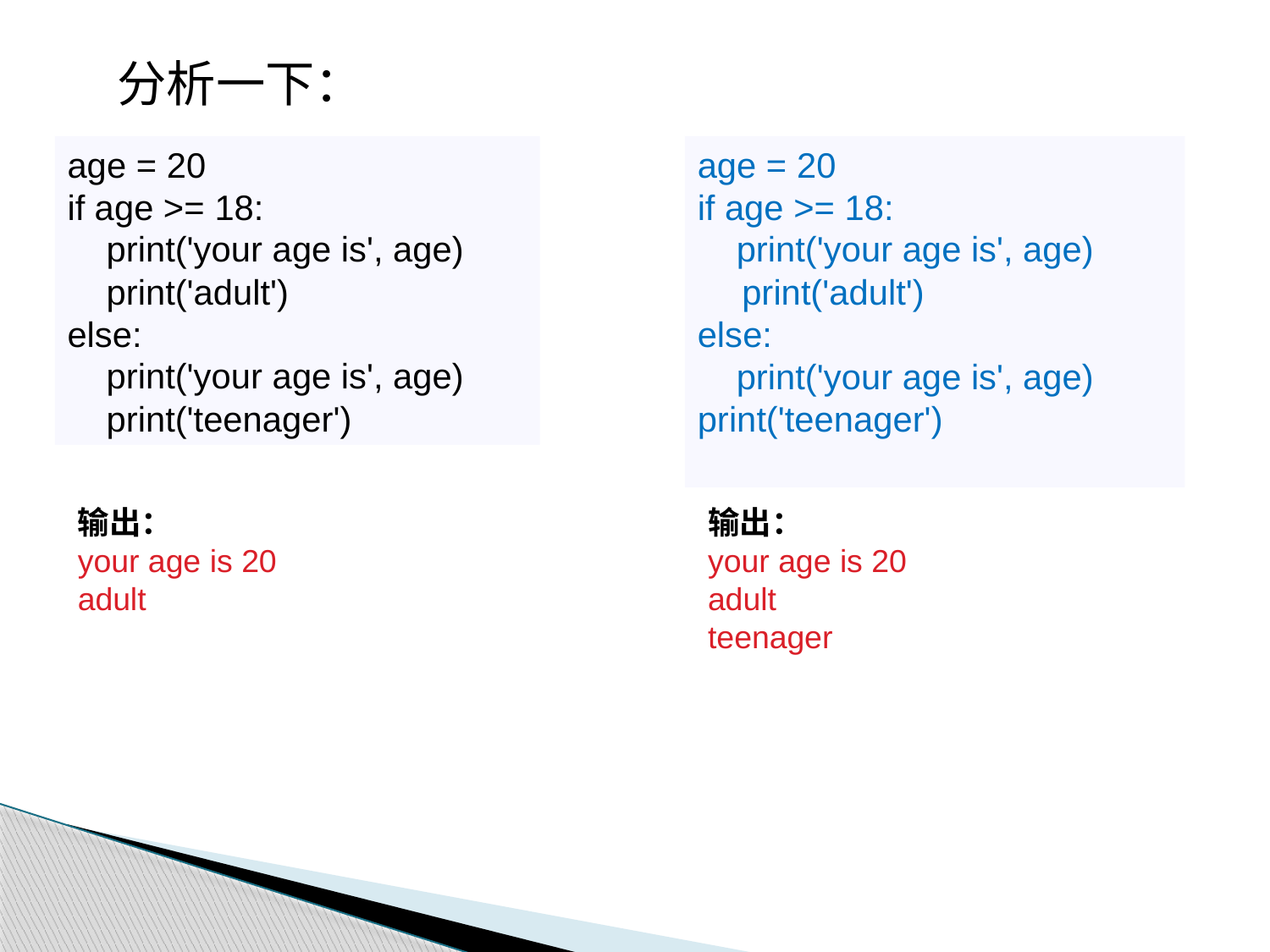

分析一下：
age = 20
if age >= 18:
    print('your age is', age)
    print('adult')
else:
    print('your age is', age)
    print('teenager')
age = 20
if age >= 18:
    print('your age is', age)
     print('adult')
else:
    print('your age is', age)
print('teenager')

输出：
your age is 20
adult
输出：
your age is 20
adult
teenager